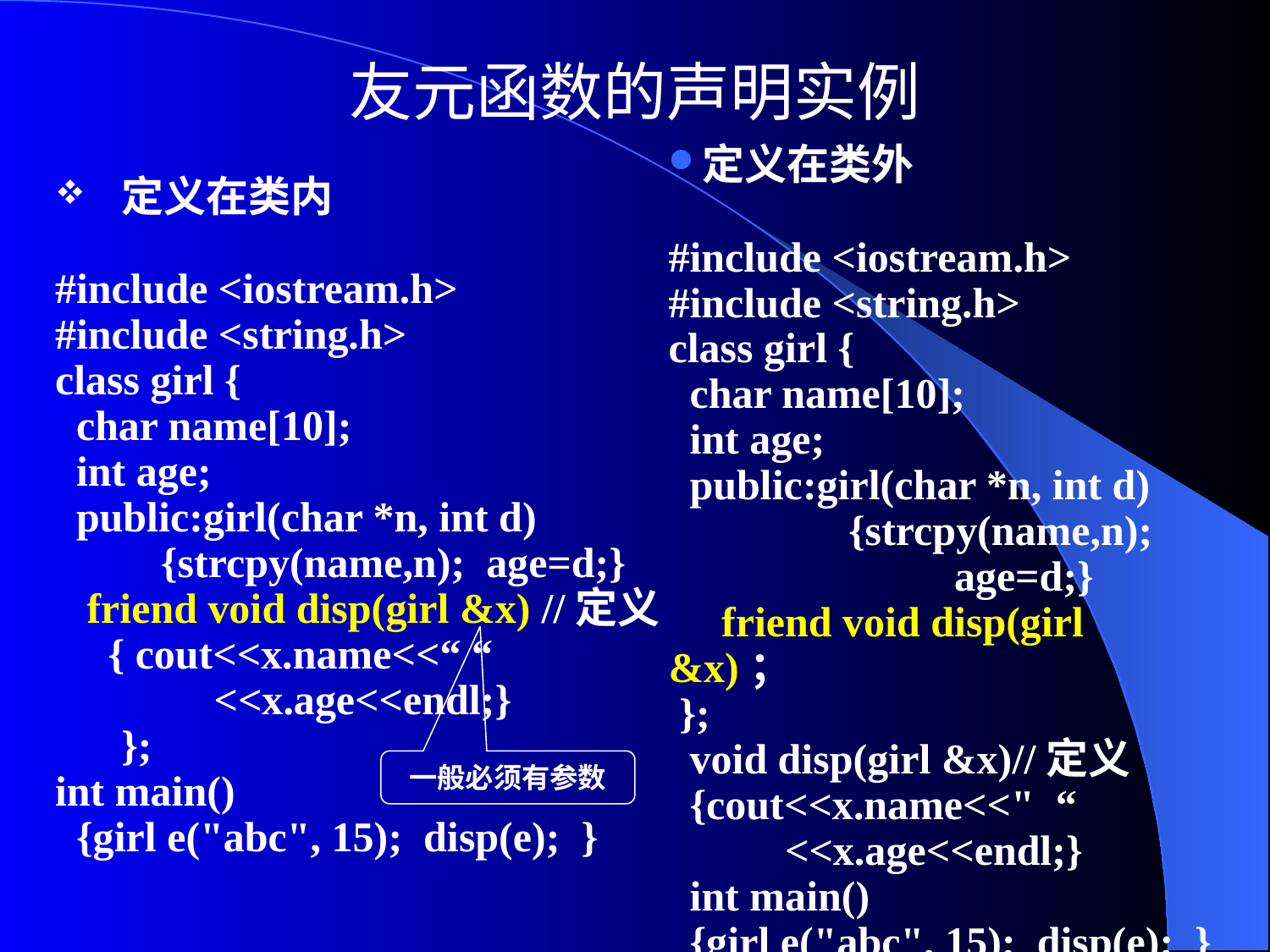

# 友元函数的声明实例
定义在类外

#include <iostream.h>
#include <string.h>
class girl {
  char name[10];
  int age;
  public:girl(char *n, int d)
                 {strcpy(name,n);
		   age=d;}
     friend void disp(girl &x)；
 };
  void disp(girl &x)//定义
  {cout<<x.name<<"  “
           <<x.age<<endl;}
  int main()
  {girl e("abc", 15);  disp(e);  }
定义在类内

#include <iostream.h>
#include <string.h>
class girl {
  char name[10];
  int age;
  public:girl(char *n, int d)
          {strcpy(name,n);  age=d;}
   friend void disp(girl &x) //定义
     { cout<<x.name<<“ “
               <<x.age<<endl;}
	};
int main()
  {girl e("abc", 15);  disp(e);  }
一般必须有参数